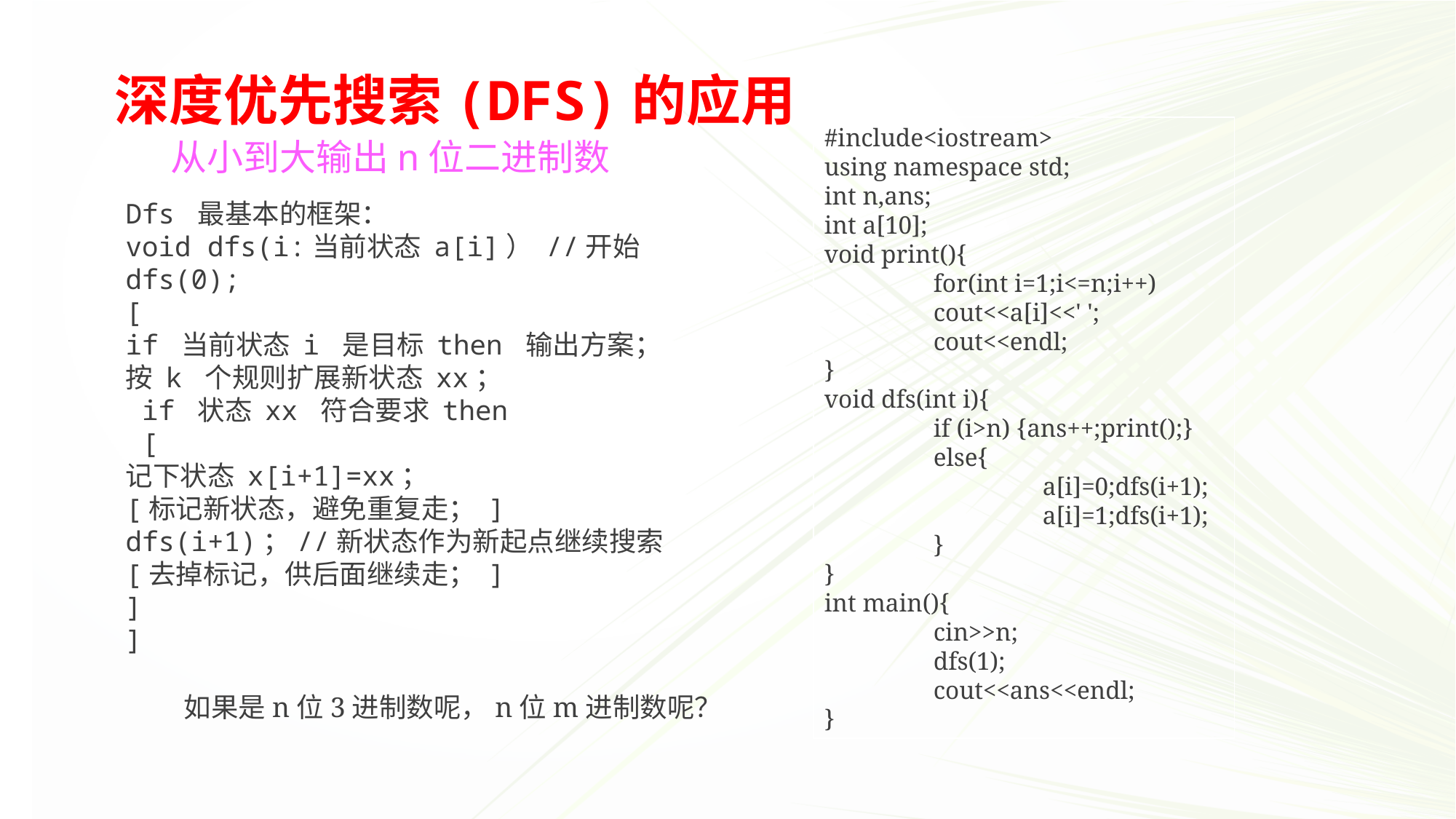

深度优先搜索(DFS)的应用
#include<iostream>
using namespace std;
int n,ans;
int a[10];
void print(){
	for(int i=1;i<=n;i++)
	cout<<a[i]<<' ';
	cout<<endl;
}
void dfs(int i){
	if (i>n) {ans++;print();}
	else{
		a[i]=0;dfs(i+1);
		a[i]=1;dfs(i+1);	}
}
int main(){
	cin>>n;
	dfs(1);
	cout<<ans<<endl;
}
从小到大输出n位二进制数
Dfs 最基本的框架：
void dfs(i:当前状态 a[i]） //开始 dfs(0);
[
if 当前状态 i 是目标 then 输出方案；
按 k 个规则扩展新状态 xx；
 if 状态 xx 符合要求 then
 [
记下状态 x[i+1]=xx；
[标记新状态，避免重复走； ]
dfs(i+1)；//新状态作为新起点继续搜索
[去掉标记，供后面继续走； ]
]
]
如果是n位3进制数呢，n位m进制数呢？